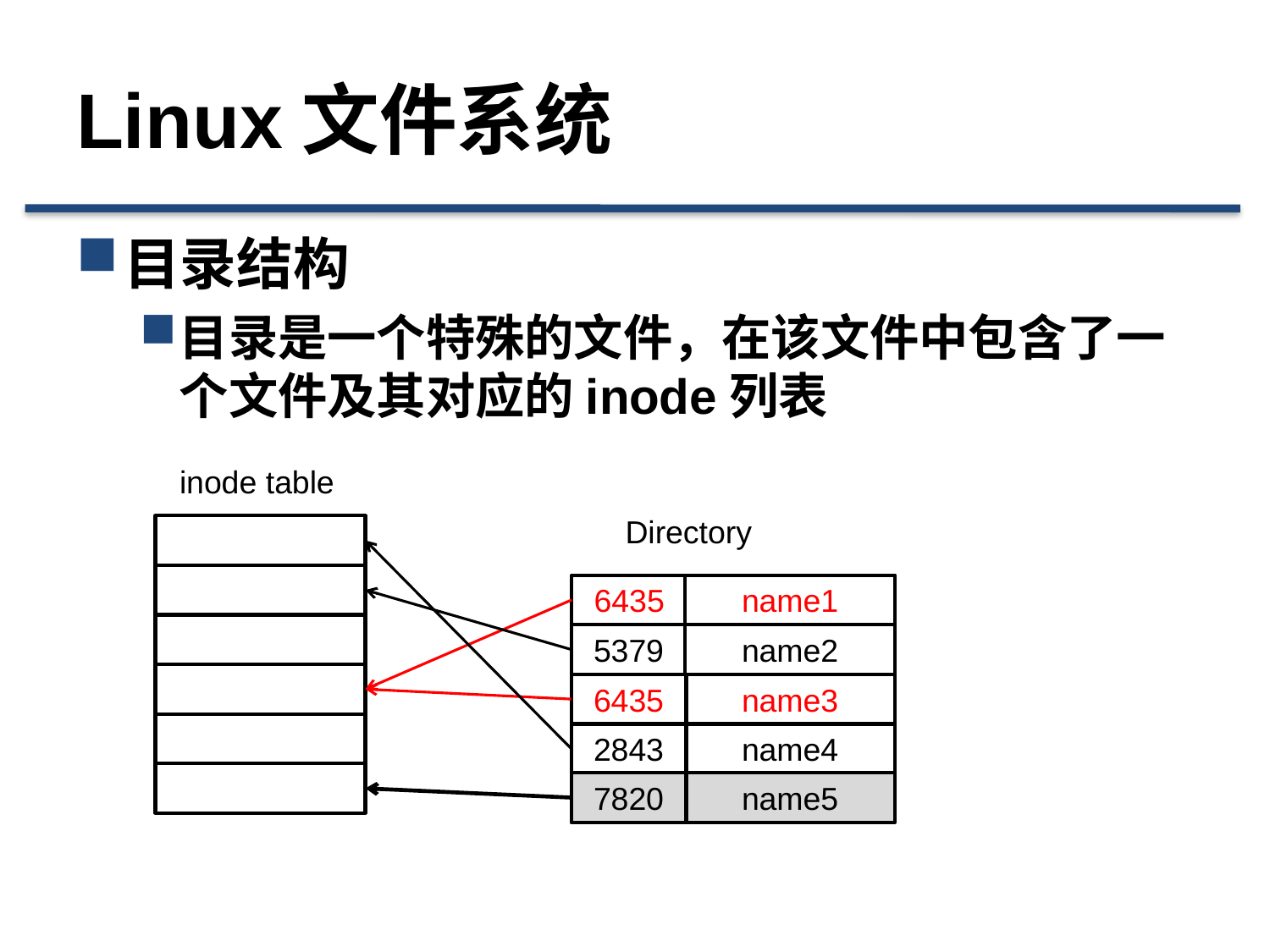

# Linux文件系统
目录结构
目录是一个特殊的文件，在该文件中包含了一个文件及其对应的inode列表
inode table
Directory

6435
name1

5379
name2

6435
name3

2843
name4

7820
name5